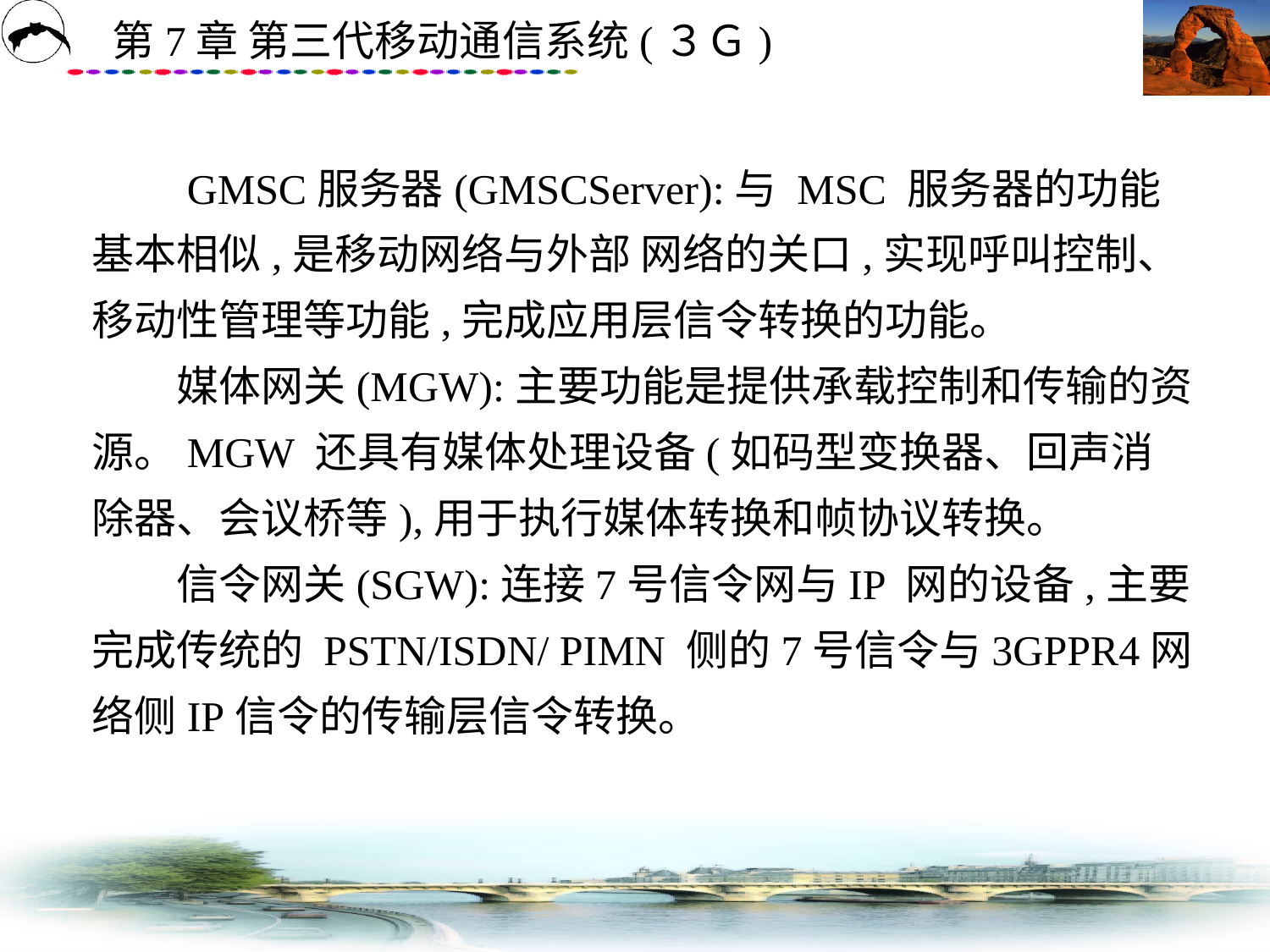

# GMSC服务器(GMSCServer):与 MSC 服务器的功能基本相似,是移动网络与外部 网络的关口,实现呼叫控制、移动性管理等功能,完成应用层信令转换的功能。 　　媒体网关(MGW):主要功能是提供承载控制和传输的资源。MGW 还具有媒体处理设备(如码型变换器、回声消除器、会议桥等),用于执行媒体转换和帧协议转换。 　　信令网关(SGW):连接7号信令网与IP 网的设备,主要完成传统的 PSTN/ISDN/ PIMN 侧的7号信令与3GPPR4网络侧IP信令的传输层信令转换。